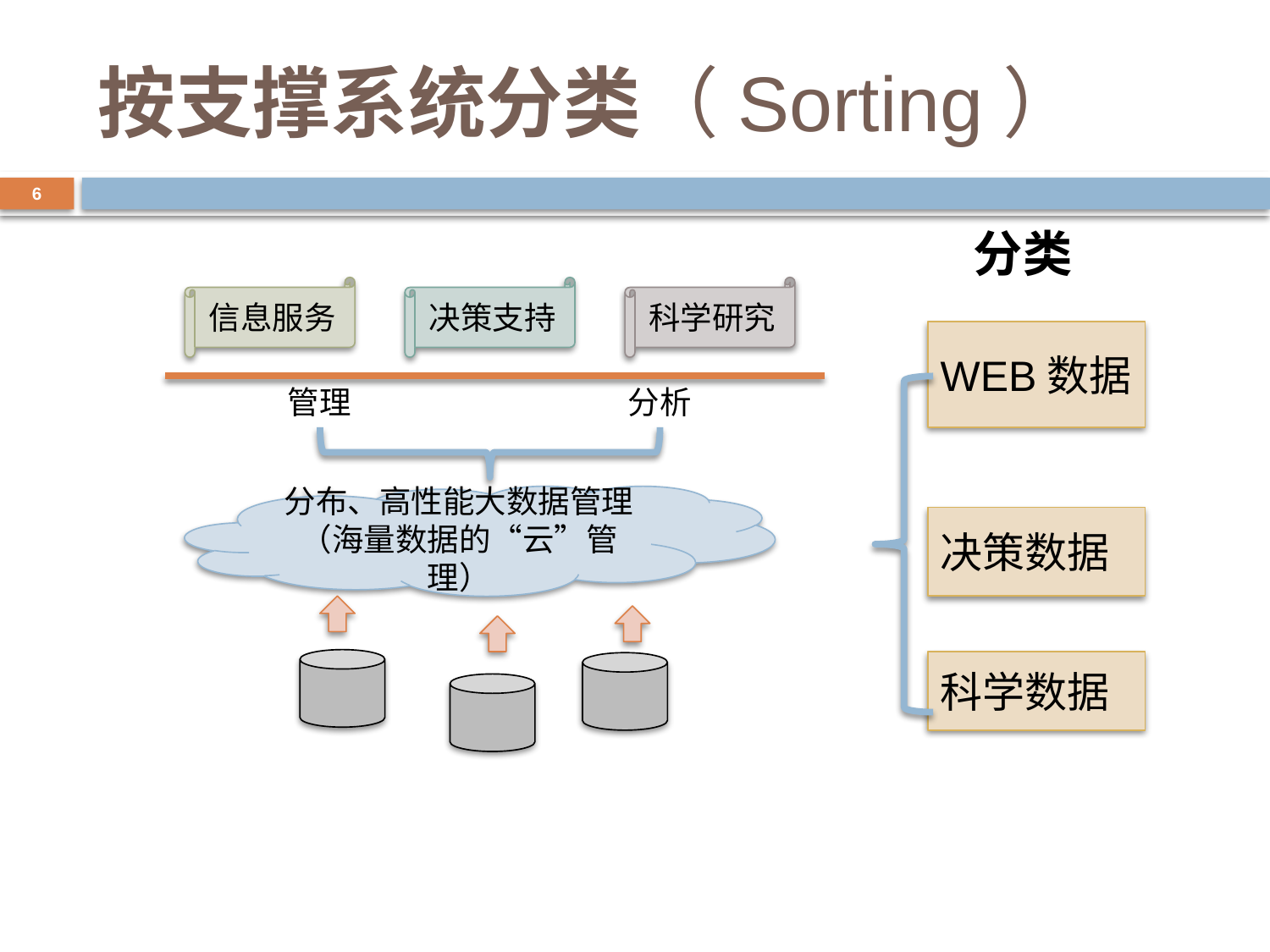

# 按支撑系统分类（Sorting）
6
分类
信息服务
决策支持
科学研究

WEB数据
管理
分析

分布、高性能大数据管理
（海量数据的“云”管理）
决策数据

科学数据